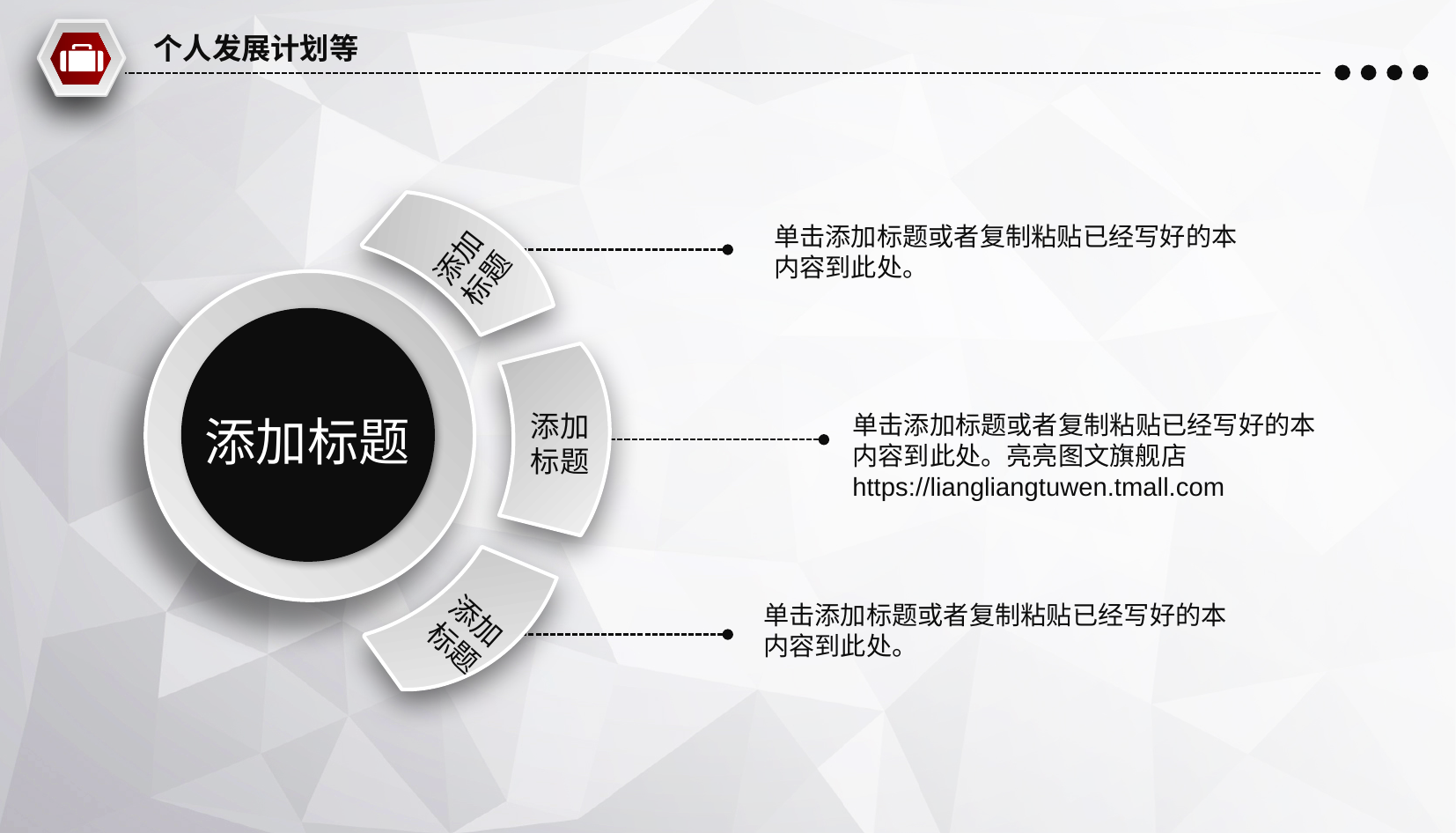

个人发展计划等

单击添加标题或者复制粘贴已经写好的本
内容到此处。
添加
标题

添加
标题
添加标题
单击添加标题或者复制粘贴已经写好的本
内容到此处。亮亮图文旗舰店
https://liangliangtuwen.tmall.com

添加
标题
单击添加标题或者复制粘贴已经写好的本
内容到此处。